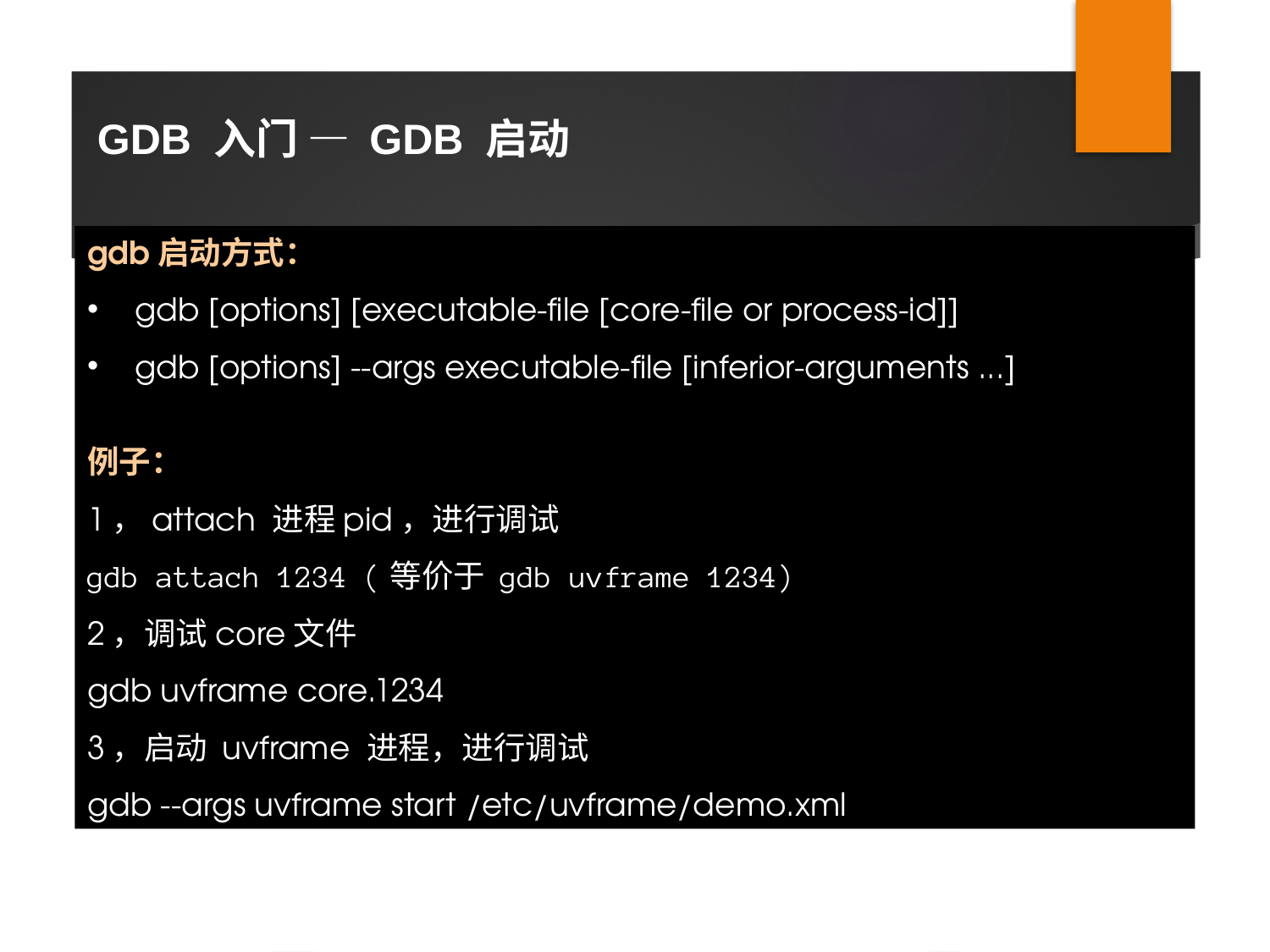

GDB 入门 — GDB 启动
gdb启动方式：
gdb [options] [executable-file [core-file or process-id]]
gdb [options] --args executable-file [inferior-arguments ...]

例子：
1，attach 进程pid，进行调试
gdb attach 1234 (等价于 gdb uvframe 1234)
2，调试core文件
gdb uvframe core.1234
3，启动 uvframe 进程，进行调试
gdb --args uvframe start /etc/uvframe/demo.xml